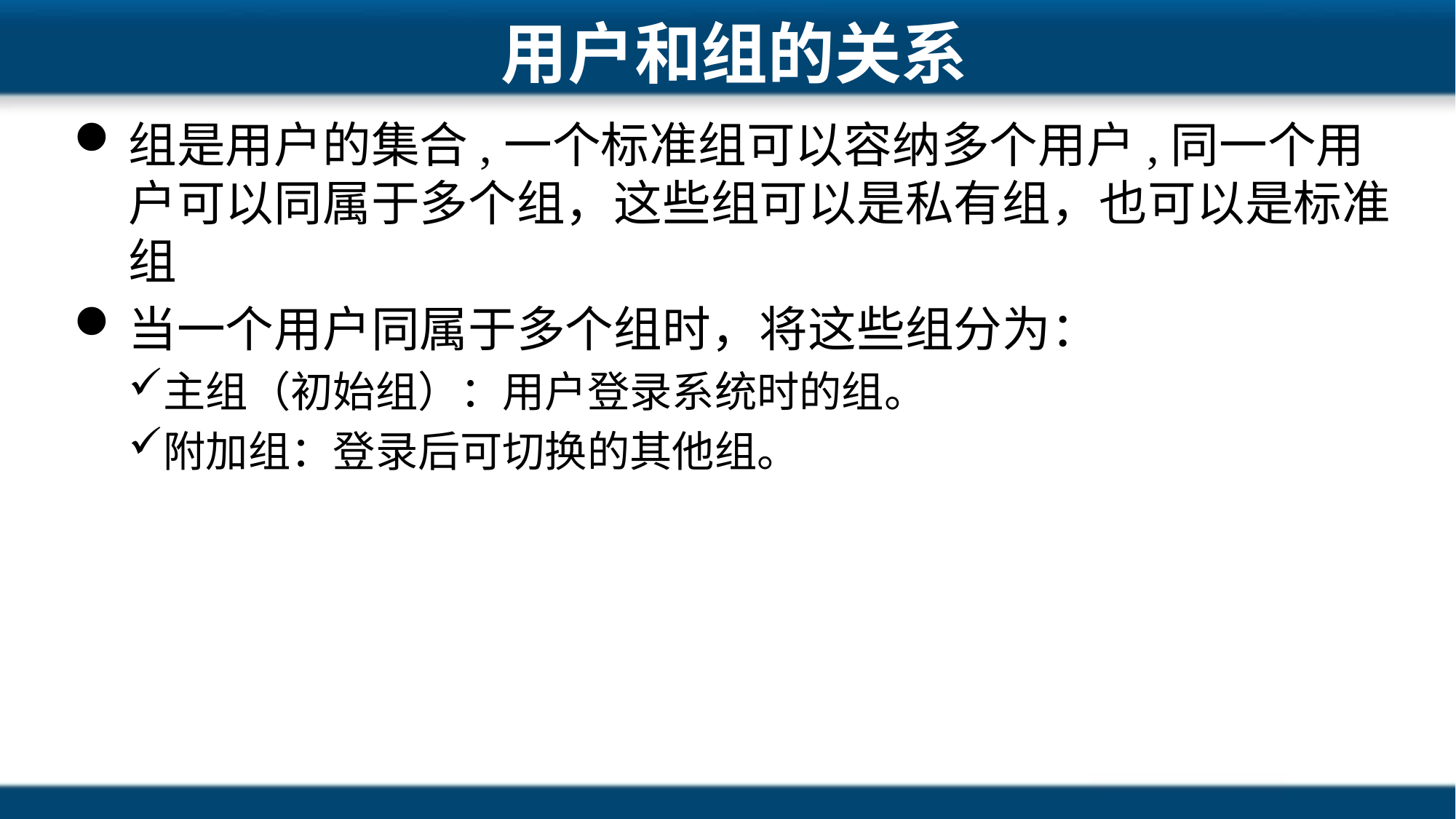

# 用户和组的关系
组是用户的集合,一个标准组可以容纳多个用户,同一个用户可以同属于多个组，这些组可以是私有组，也可以是标准组
当一个用户同属于多个组时，将这些组分为：
主组（初始组）：用户登录系统时的组。
附加组：登录后可切换的其他组。